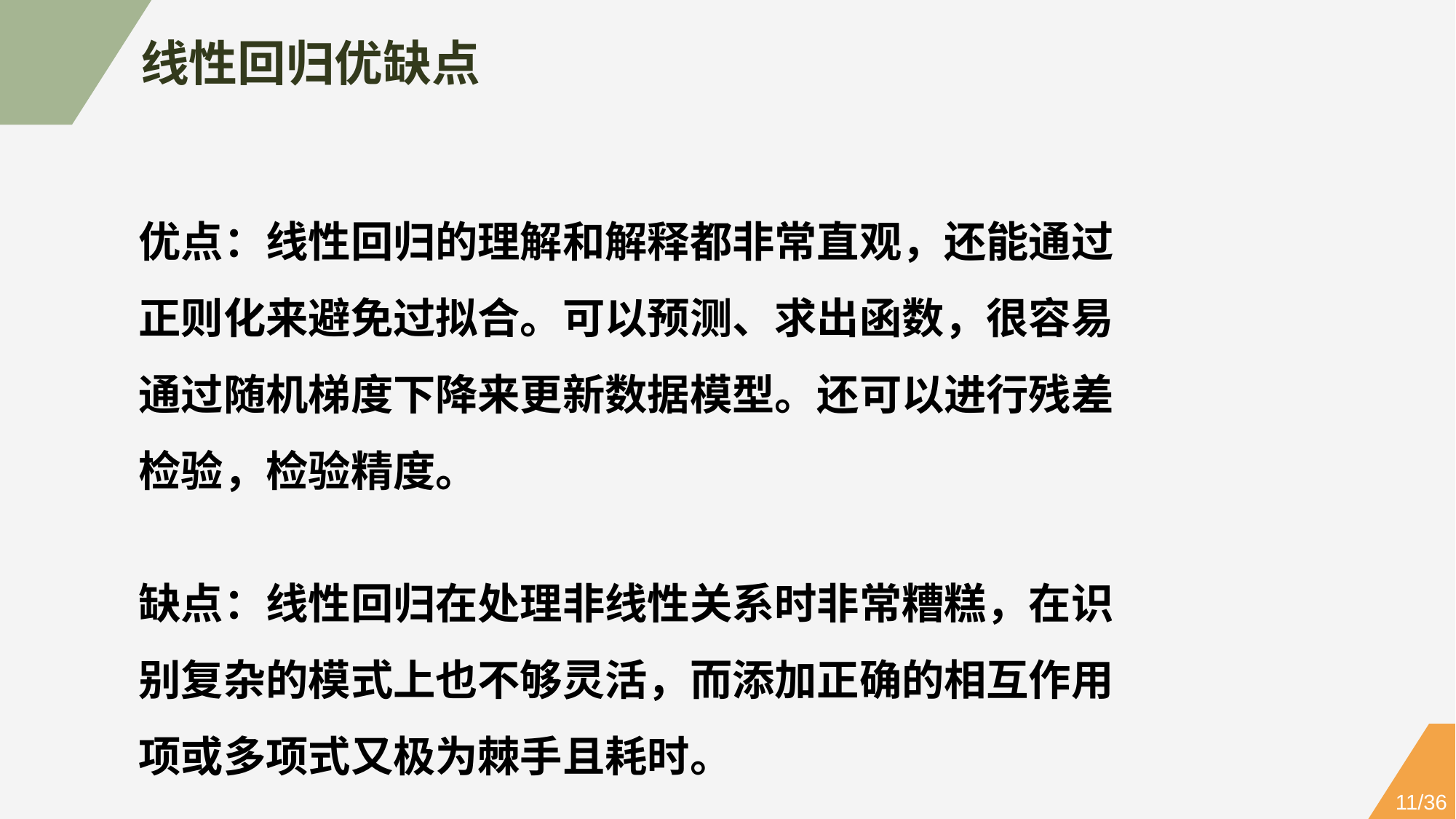

线性回归优缺点
优点：线性回归的理解和解释都非常直观，还能通过正则化来避免过拟合。可以预测、求出函数，很容易通过随机梯度下降来更新数据模型。还可以进行残差检验，检验精度。
缺点：线性回归在处理非线性关系时非常糟糕，在识别复杂的模式上也不够灵活，而添加正确的相互作用项或多项式又极为棘手且耗时。